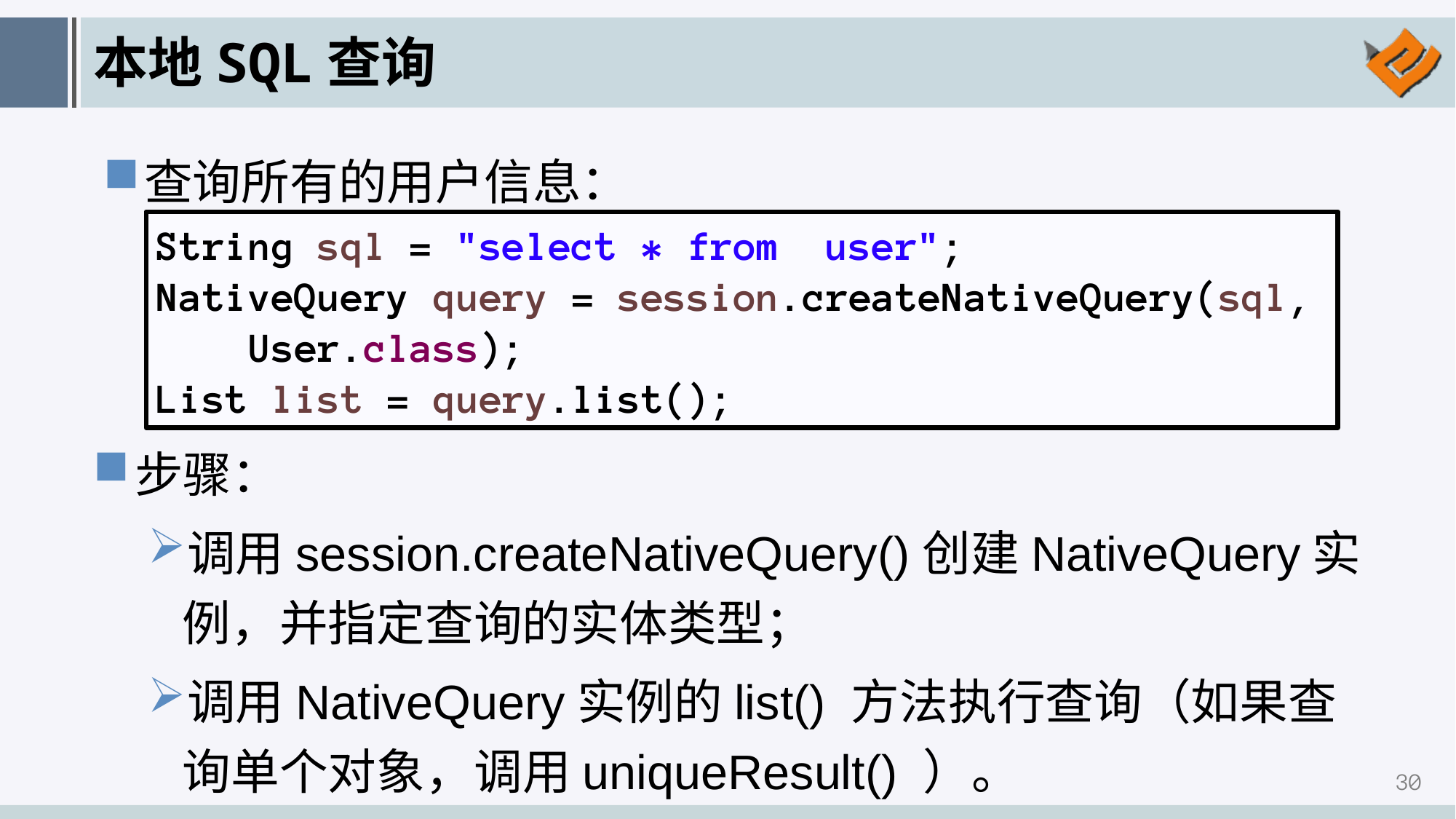

# 本地SQL查询
查询所有的用户信息：
String sql = "select * from  user";
NativeQuery query = session.createNativeQuery(sql,
    User.class);
List list = query.list();
步骤：
调用session.createNativeQuery()创建NativeQuery实例，并指定查询的实体类型；
调用NativeQuery实例的list() 方法执行查询（如果查询单个对象，调用uniqueResult() ）。